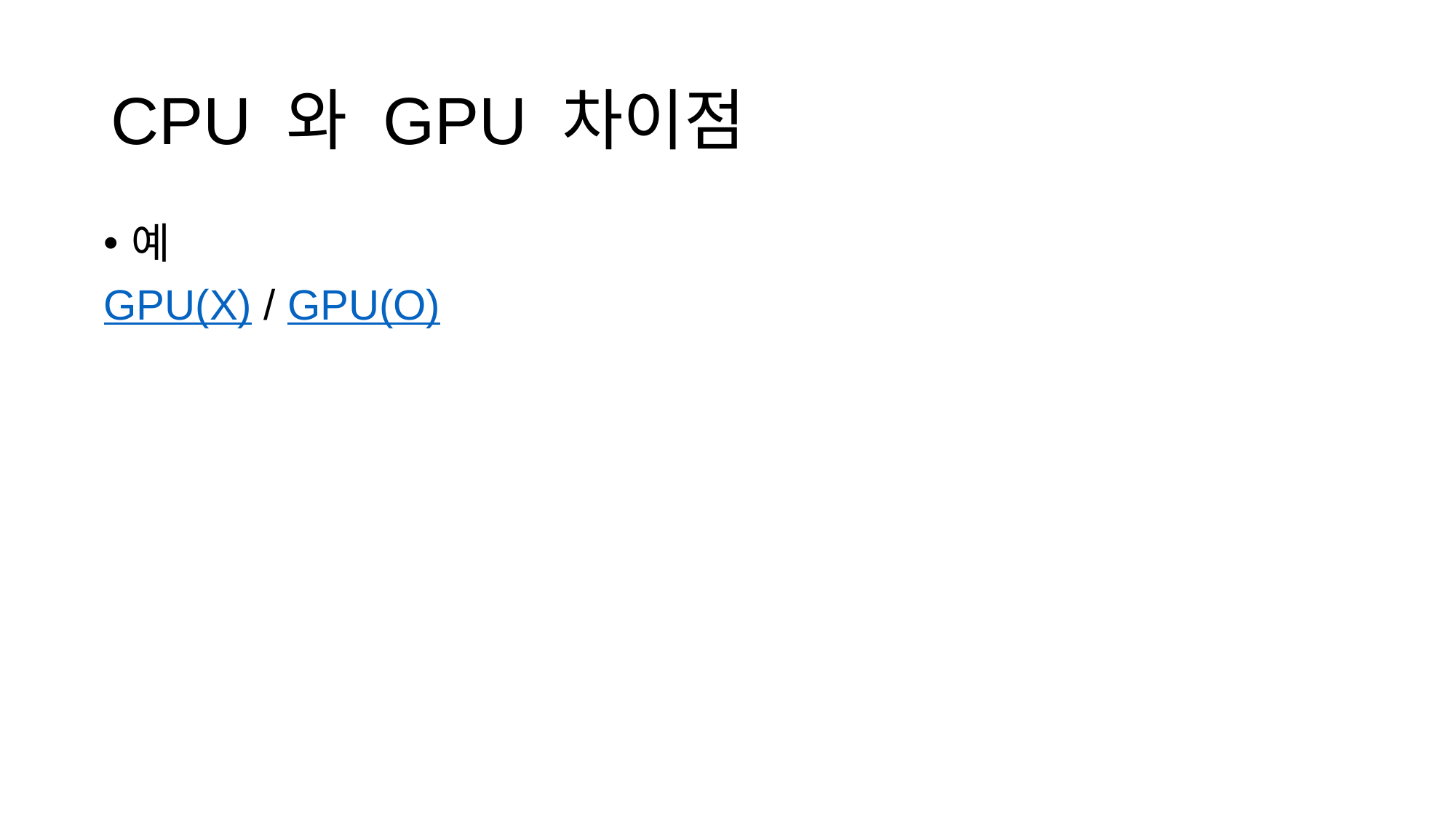

# CPU 와 GPU 차이점
예
GPU(X) / GPU(O)